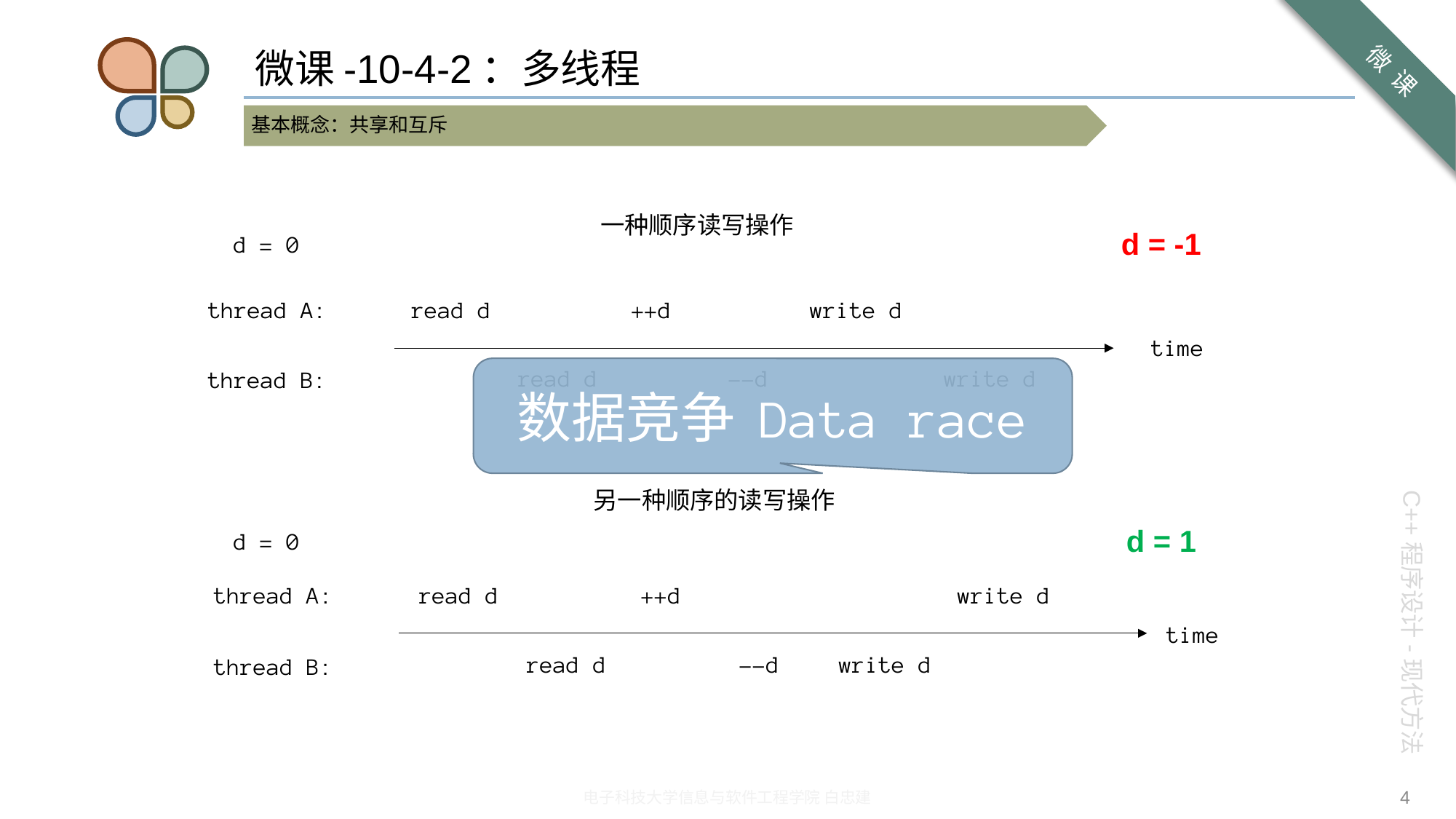

# 微课-10-4-2：多线程
基本概念：共享和互斥
一种顺序读写操作
read d
thread A:
++d
write d
time
read d
--d
write d
thread B:
d = 0
d = -1
数据竞争 Data race
另一种顺序的读写操作
read d
thread A:
++d
write d
time
read d
--d
write d
thread B:
d = 0
d = 1
4